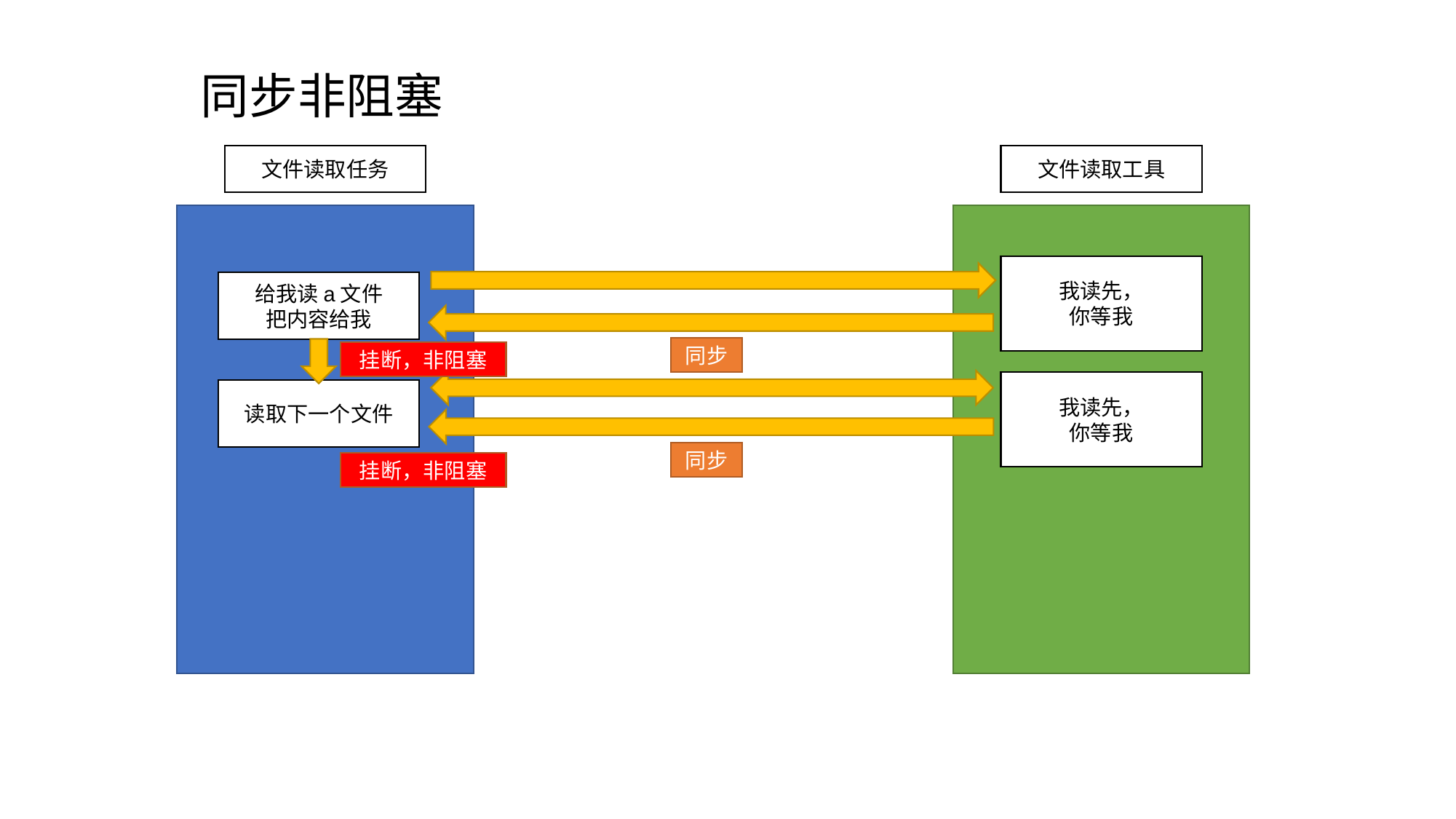

同步非阻塞
文件读取任务
文件读取工具

我读先，
你等我

给我读a文件
把内容给我

同步
挂断，非阻塞

我读先，
你等我
读取下一个文件

同步
挂断，非阻塞